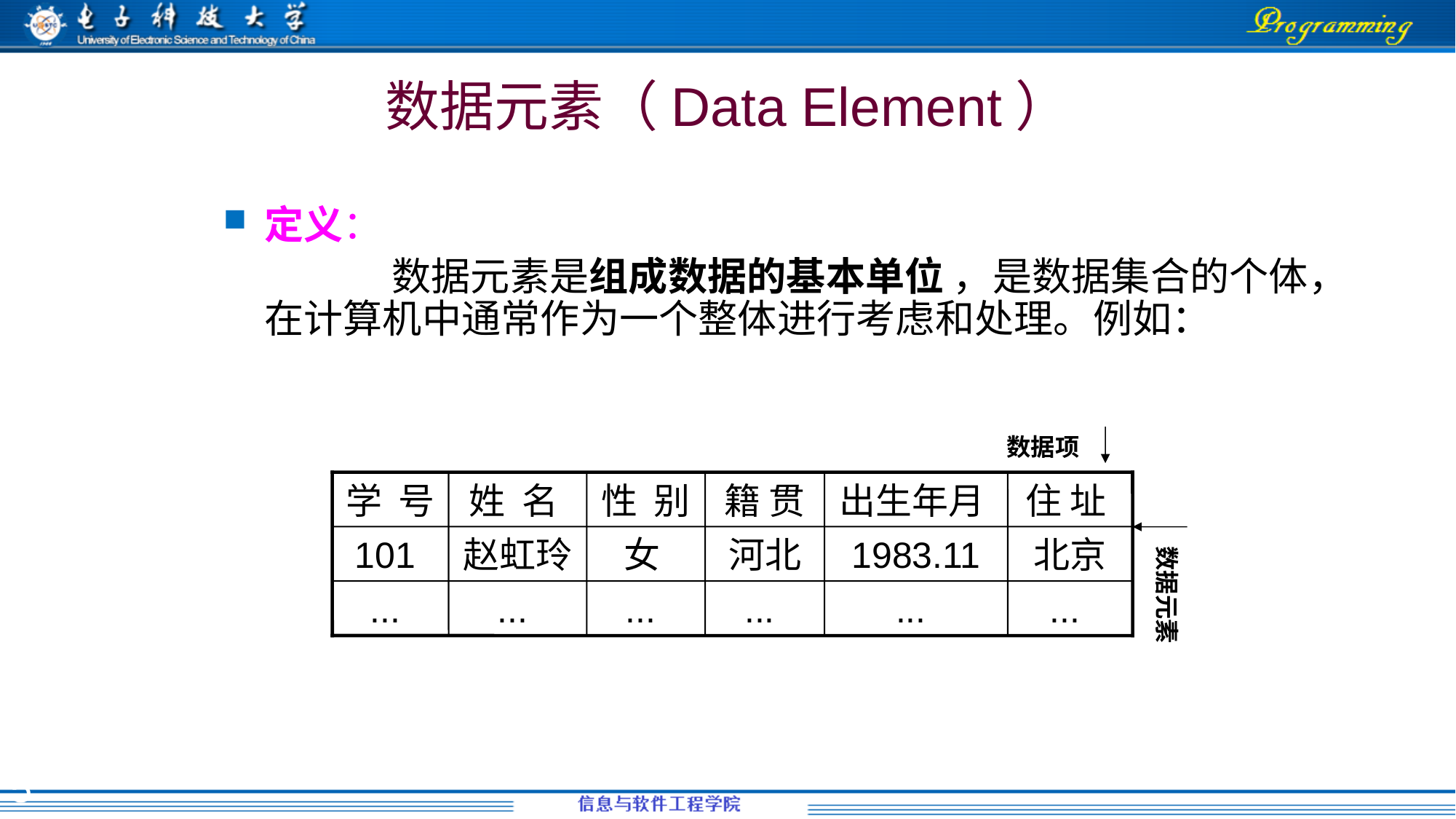

# 数据元素（Data Element）
定义：
		 数据元素是组成数据的基本单位 ，是数据集合的个体，在计算机中通常作为一个整体进行考虑和处理。例如：
数据项

学  号

姓  名

性  别

籍 贯

出生年月

住 址

101

赵虹玲
女
河北
1983.11
北京

数据元素
...

...
...
...
...
...

5